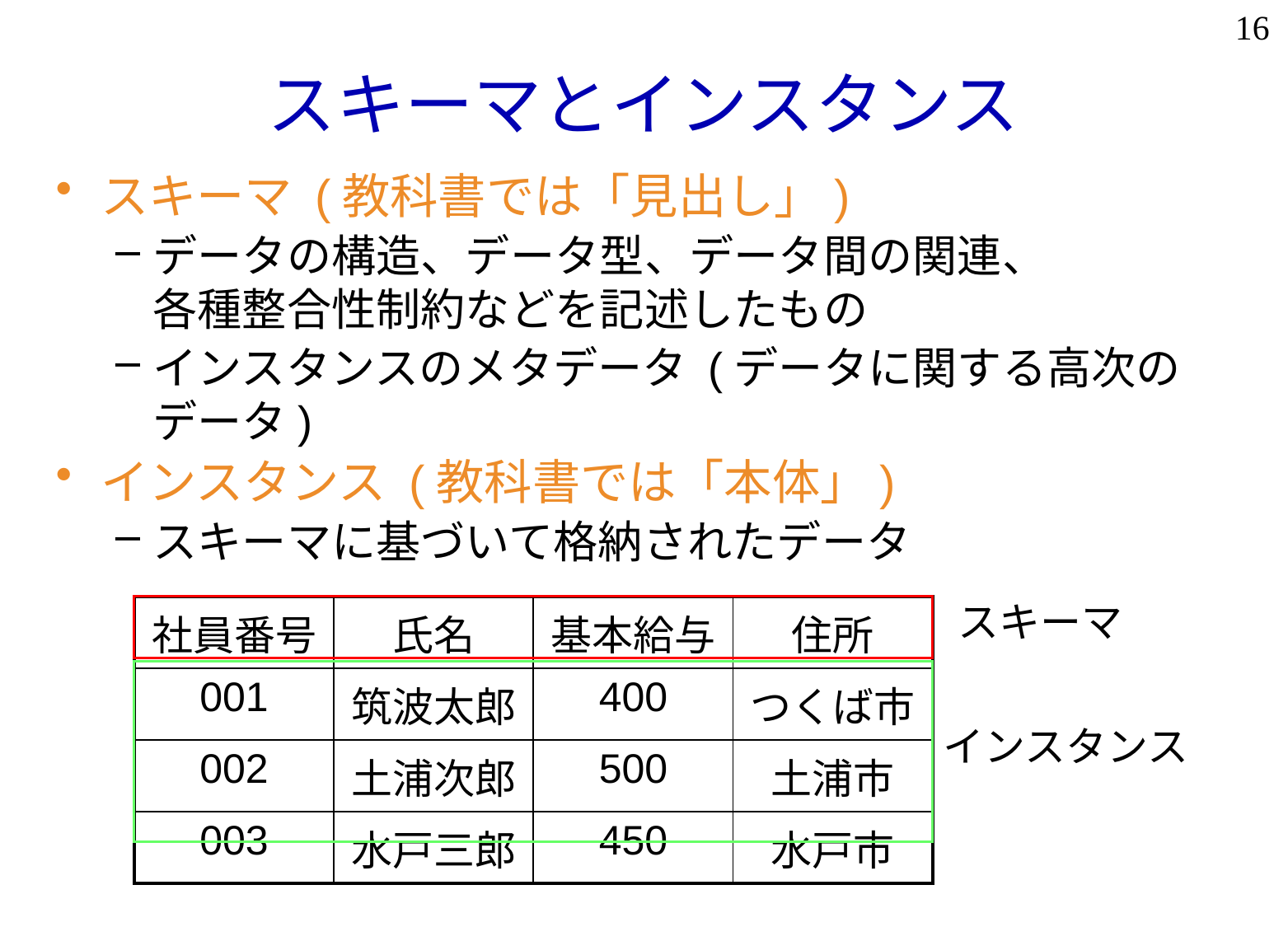

16
# スキーマとインスタンス
スキーマ (教科書では「見出し」)
データの構造、データ型、データ間の関連、
各種整合性制約などを記述したもの
インスタンスのメタデータ (データに関する高次のデータ)
インスタンス (教科書では「本体」)
スキーマに基づいて格納されたデータ
スキーマ

| 社員番号 | 氏名 | 基本給与 | 住所 |
| --- | --- | --- | --- |
| 001 | 筑波太郎 | 400 | つくば市 |
| 002 | 土浦次郎 | 500 | 土浦市 |
| 003 | 水戸三郎 | 450 | 水戸市 |

インスタンス